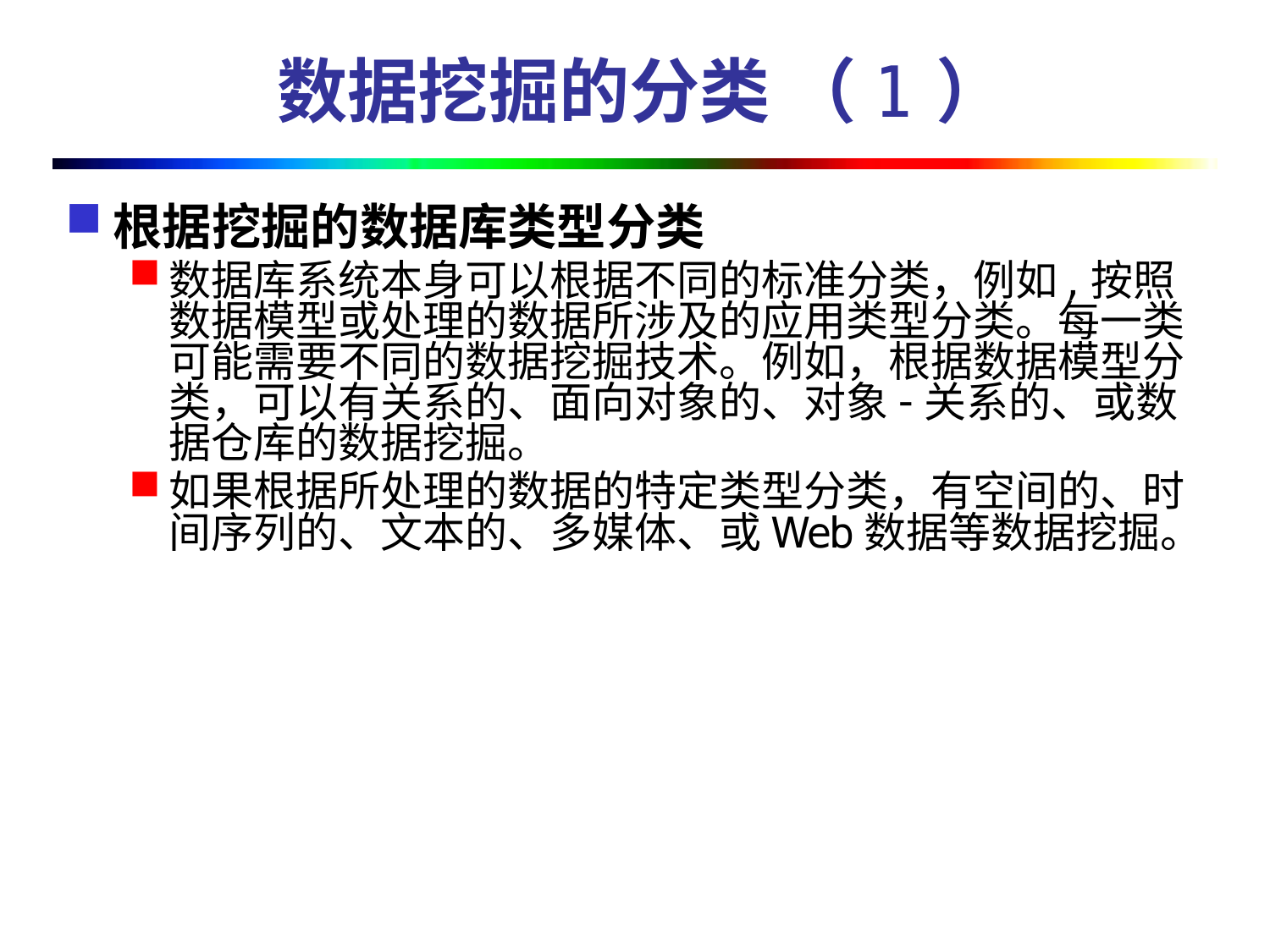

# 数据挖掘的分类 （1）
根据挖掘的数据库类型分类
数据库系统本身可以根据不同的标准分类，例如,按照数据模型或处理的数据所涉及的应用类型分类。每一类可能需要不同的数据挖掘技术。例如，根据数据模型分类，可以有关系的、面向对象的、对象-关系的、或数据仓库的数据挖掘。
如果根据所处理的数据的特定类型分类，有空间的、时间序列的、文本的、多媒体、或Web数据等数据挖掘。